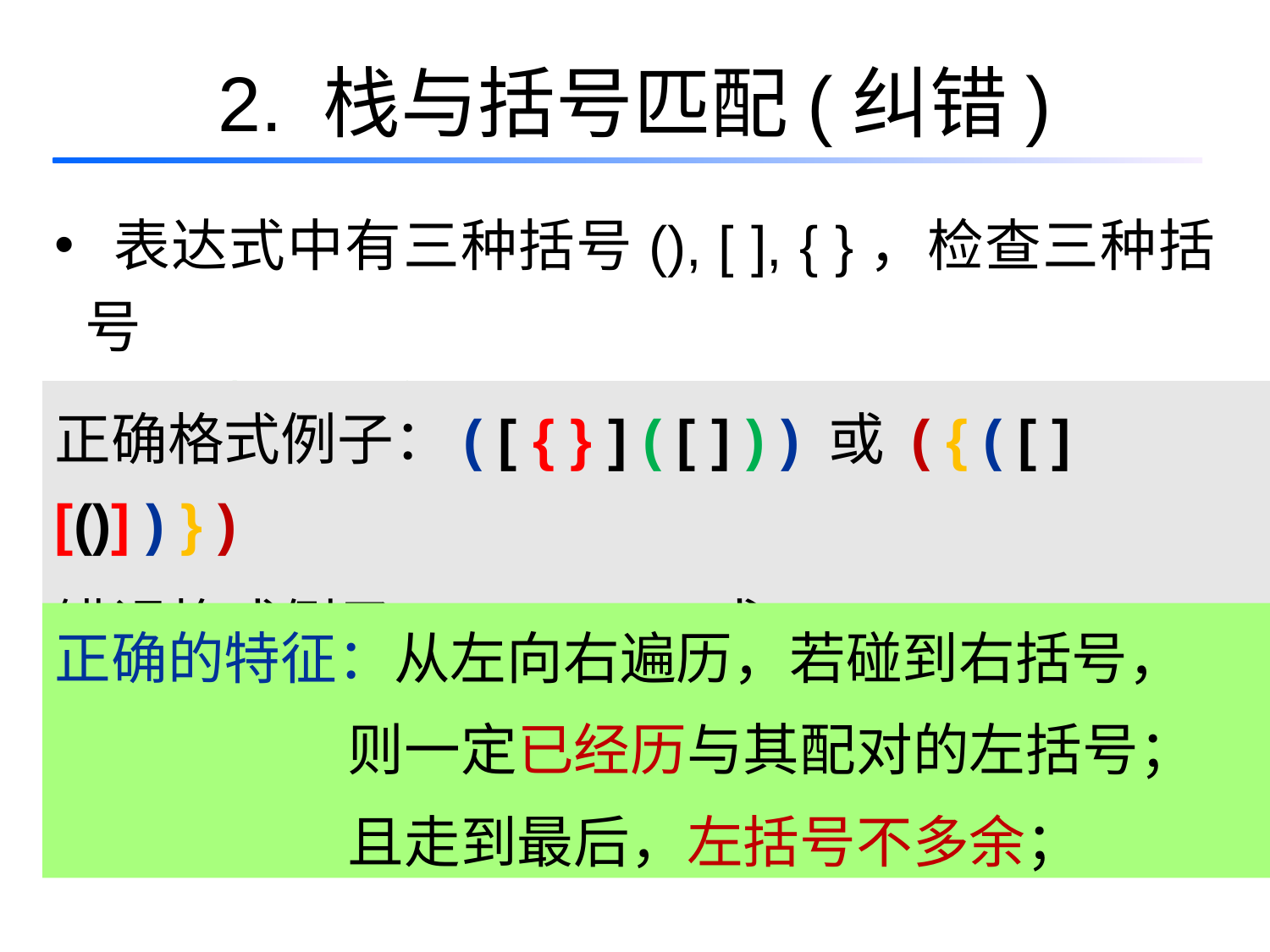

# 2. 栈与括号匹配(纠错)

 表达式中有三种括号(), [ ], { }，检查三种括号
  层层嵌套正确与否？
正确格式例子：( [ { } ] ( [ ] ) ) 或 ( { ( [ ] [()] ) } )
错误格式例子： { [ ] } ) } 或 { [ () ] ]
正确的特征：从左向右遍历，若碰到右括号，
                      则一定已经历与其配对的左括号；
                      且走到最后，左括号不多余；